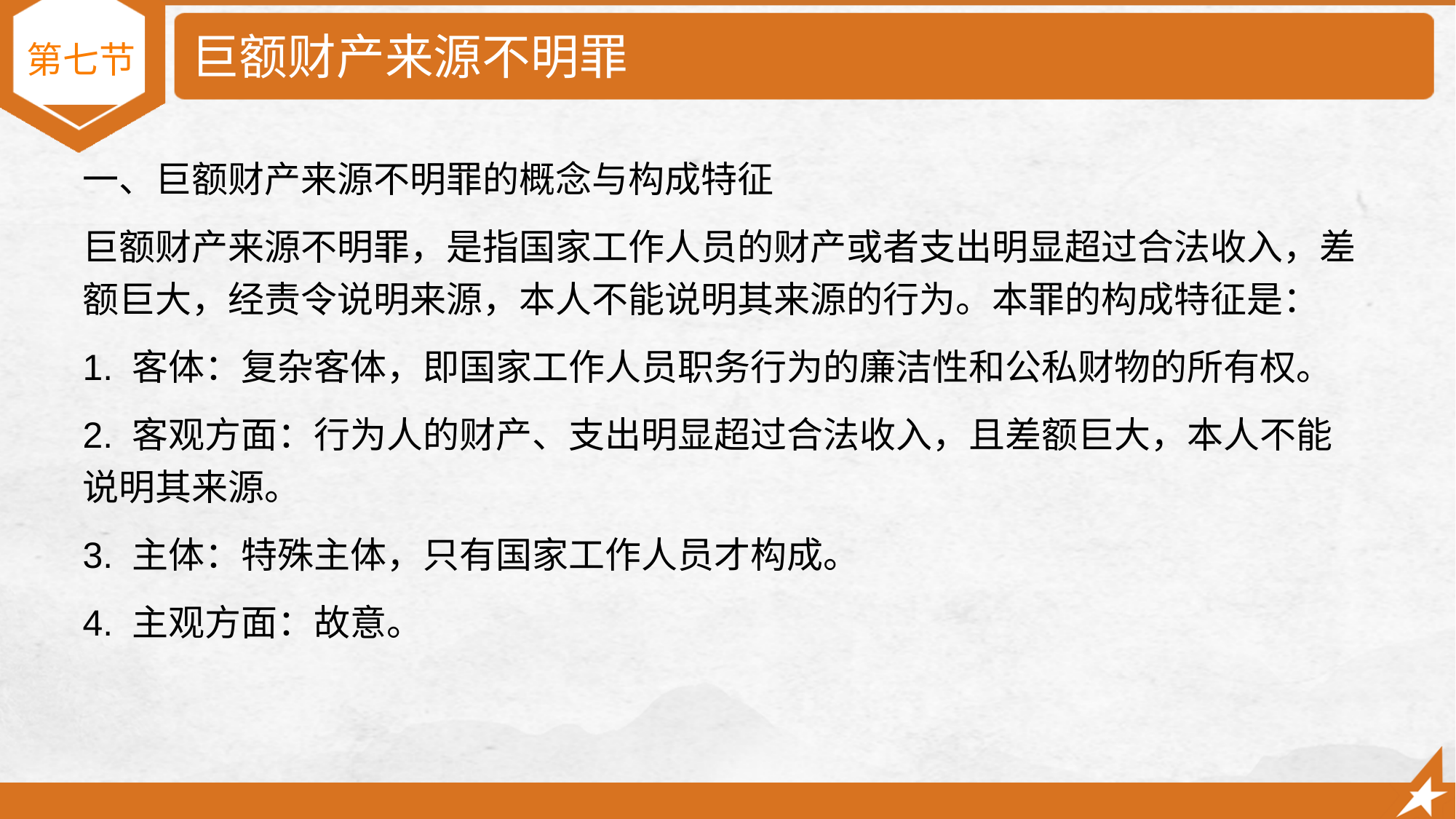

# 巨额财产来源不明罪
第七节
一、巨额财产来源不明罪的概念与构成特征
巨额财产来源不明罪，是指国家工作人员的财产或者支出明显超过合法收入，差额巨大，经责令说明来源，本人不能说明其来源的行为。本罪的构成特征是：
1. 客体：复杂客体，即国家工作人员职务行为的廉洁性和公私财物的所有权。
2. 客观方面：行为人的财产、支出明显超过合法收入，且差额巨大，本人不能说明其来源。
3. 主体：特殊主体，只有国家工作人员才构成。
4. 主观方面：故意。